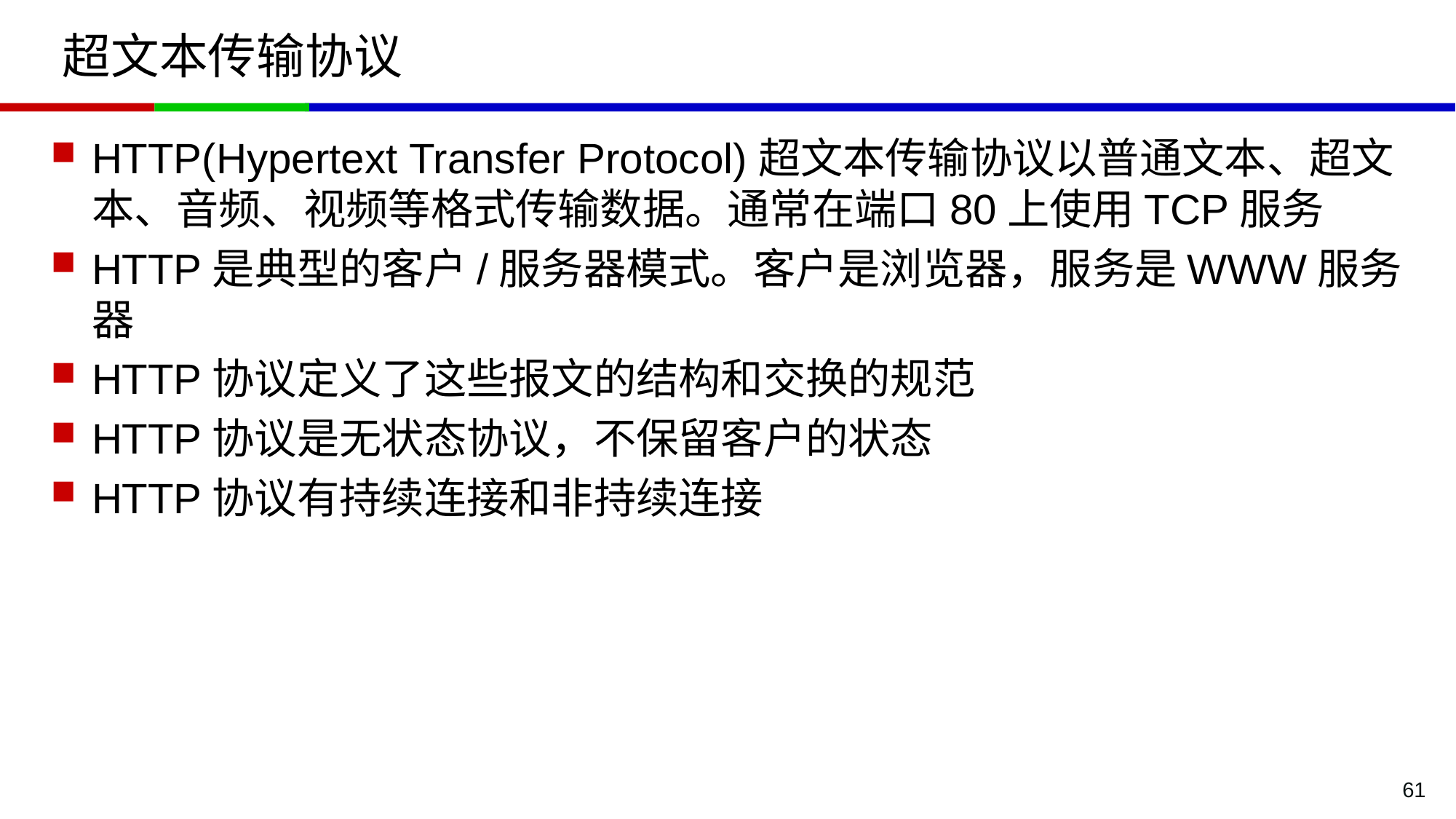

# 超文本传输协议
HTTP(Hypertext Transfer Protocol)超文本传输协议以普通文本、超文本、音频、视频等格式传输数据。通常在端口80上使用TCP服务
HTTP是典型的客户/服务器模式。客户是浏览器，服务是WWW服务器
HTTP协议定义了这些报文的结构和交换的规范
HTTP协议是无状态协议，不保留客户的状态
HTTP协议有持续连接和非持续连接

61